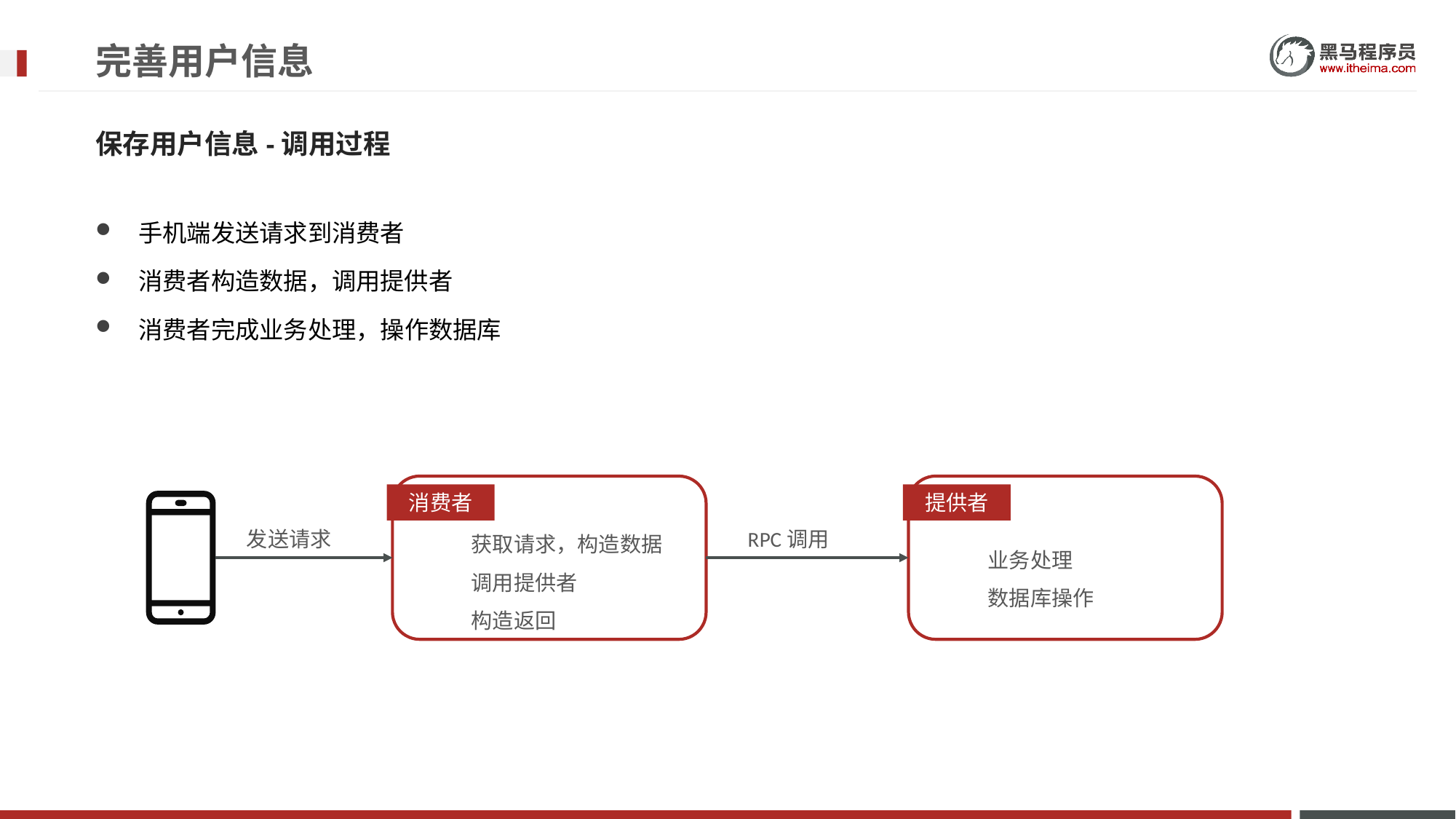

# 完善用户信息
保存用户信息-调用过程
手机端发送请求到消费者
消费者构造数据，调用提供者
消费者完成业务处理，操作数据库

消费者
提供者

获取请求，构造数据
调用提供者
构造返回
发送请求
RPC调用
业务处理
数据库操作